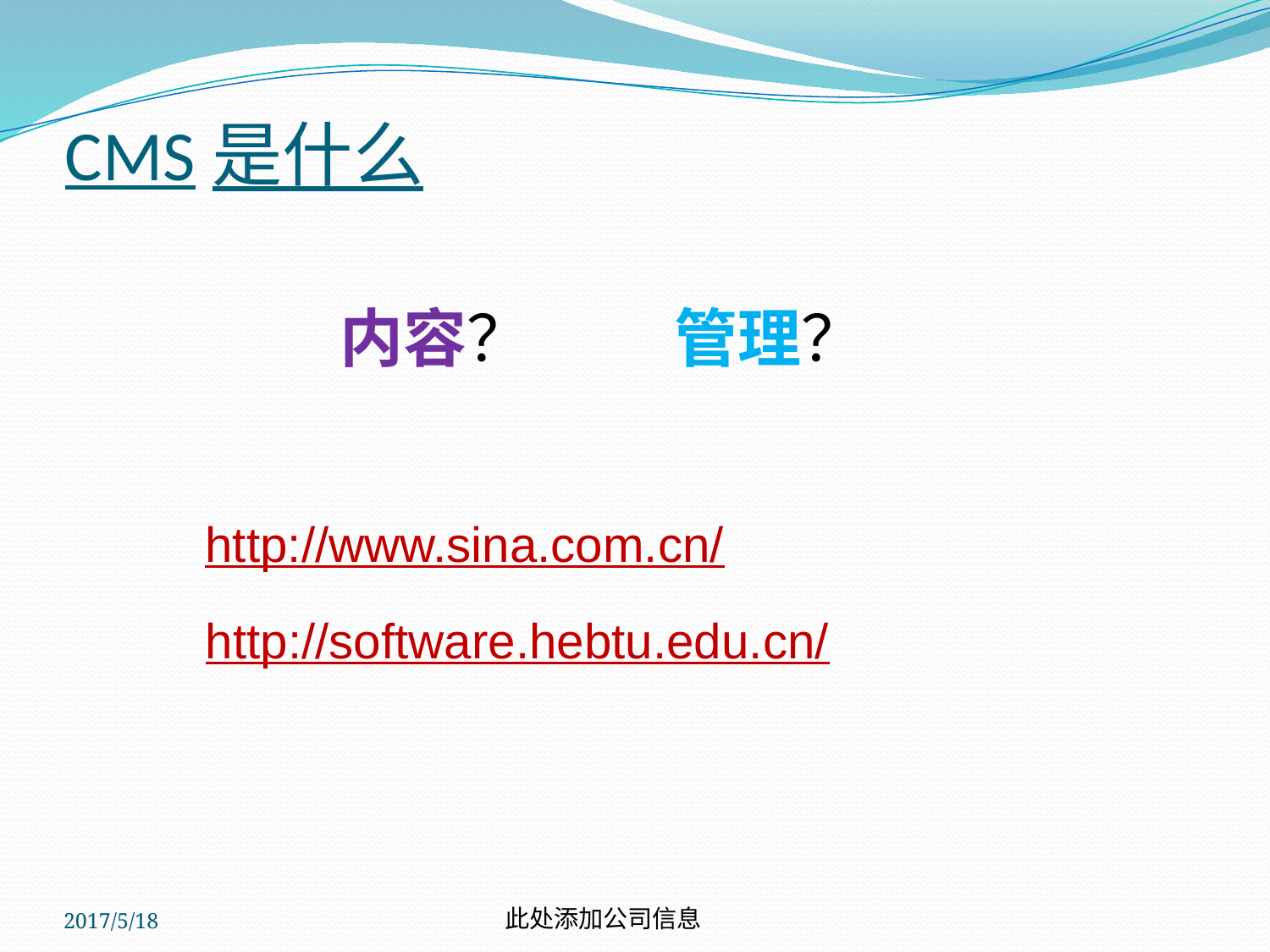

# CMS是什么

内容？
管理？
http://www.sina.com.cn/
http://software.hebtu.edu.cn/
2017/5/18
此处添加公司信息